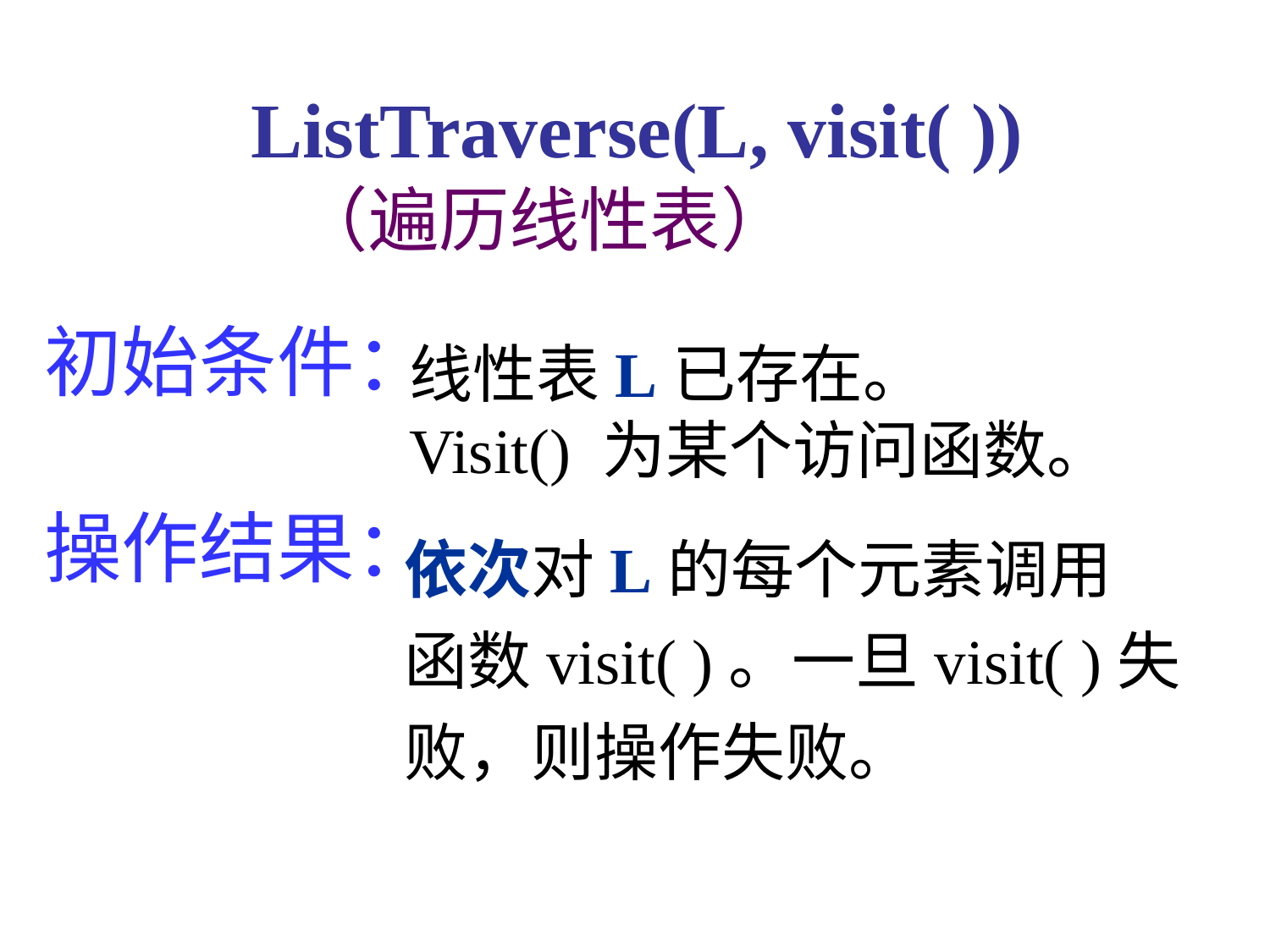

ListTraverse(L, visit( ))
（遍历线性表）
初始条件：

操作结果：
线性表L已存在。
Visit() 为某个访问函数。
依次对L的每个元素调用
函数visit( )。一旦visit( )失败，则操作失败。